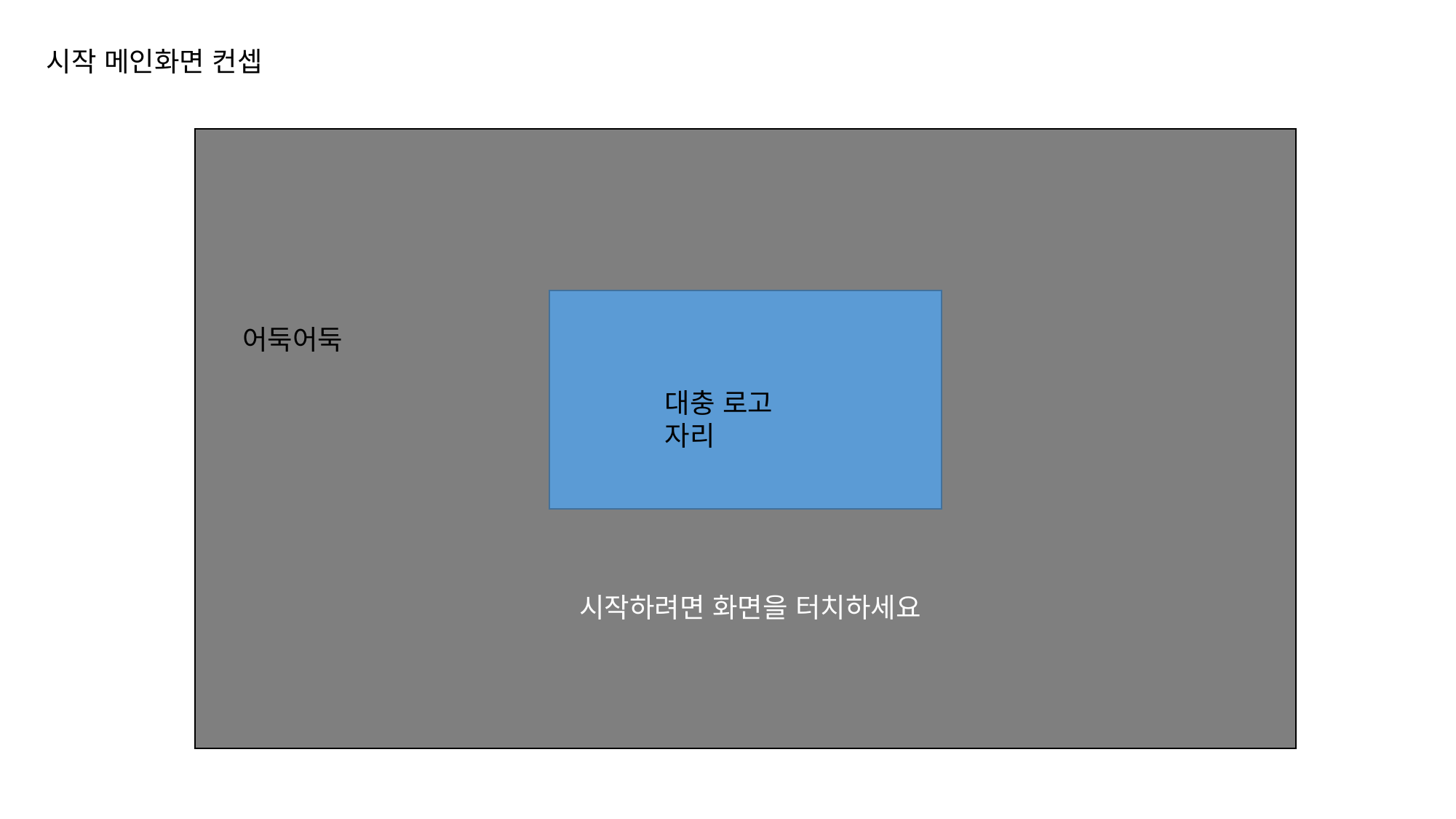

시작 메인화면 컨셉

어둑어둑
대충 로고 자리
시작하려면 화면을 터치하세요